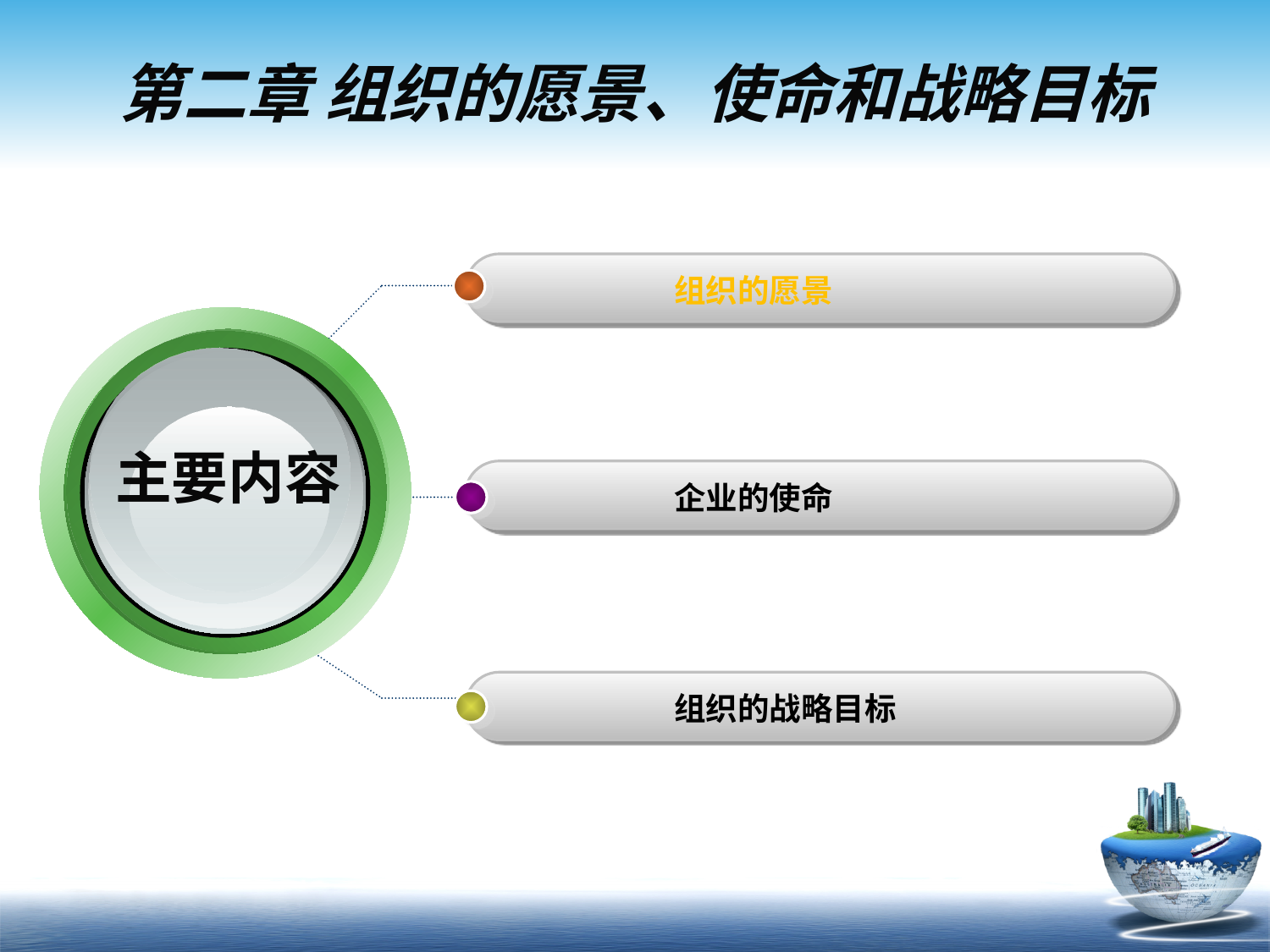

# 第二章 组织的愿景、使命和战略目标

组织的愿景

主要内容

企业的使命

组织的战略目标